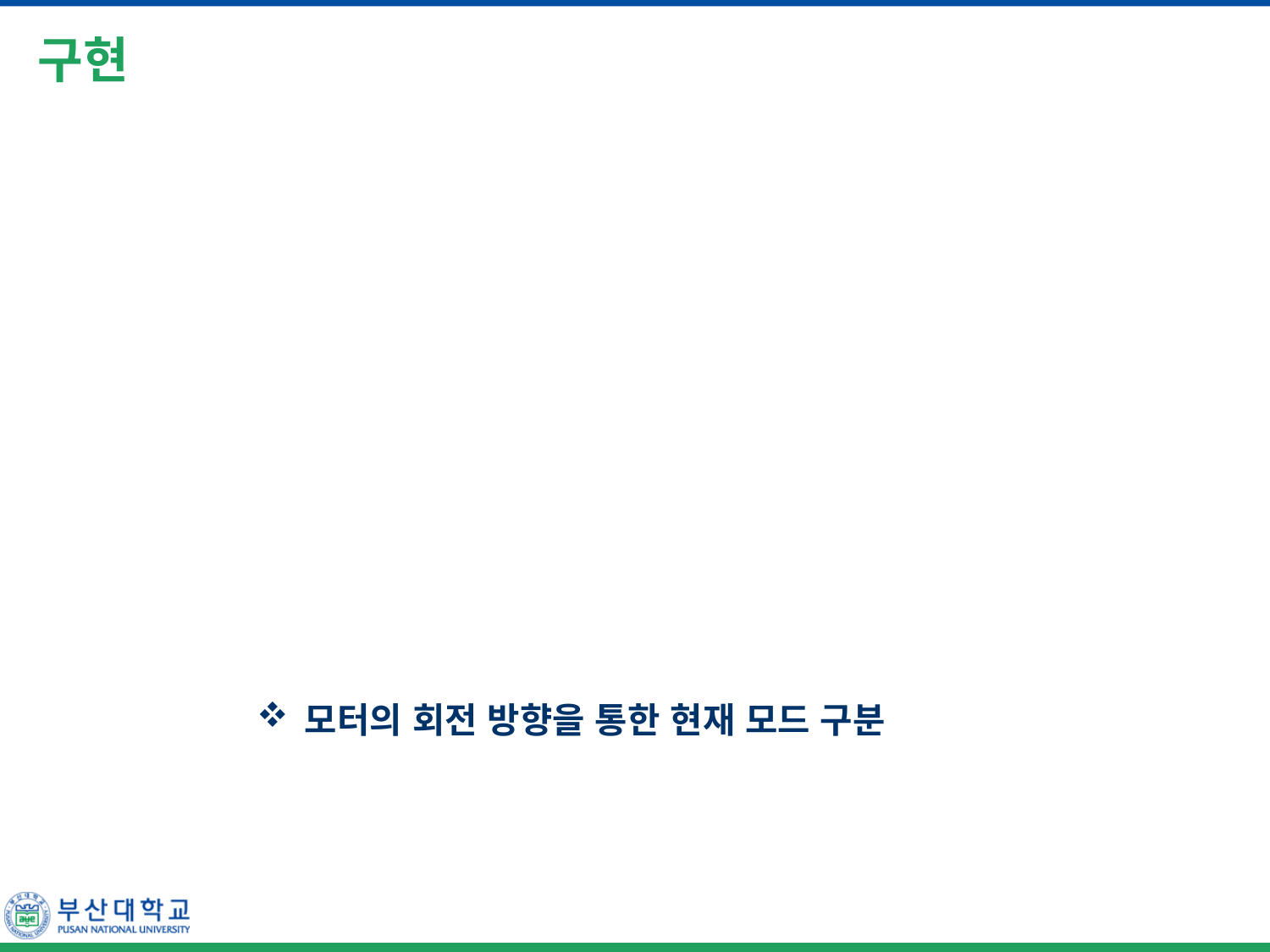

# 구현

모터의 회전 방향을 통한 현재 모드 구분